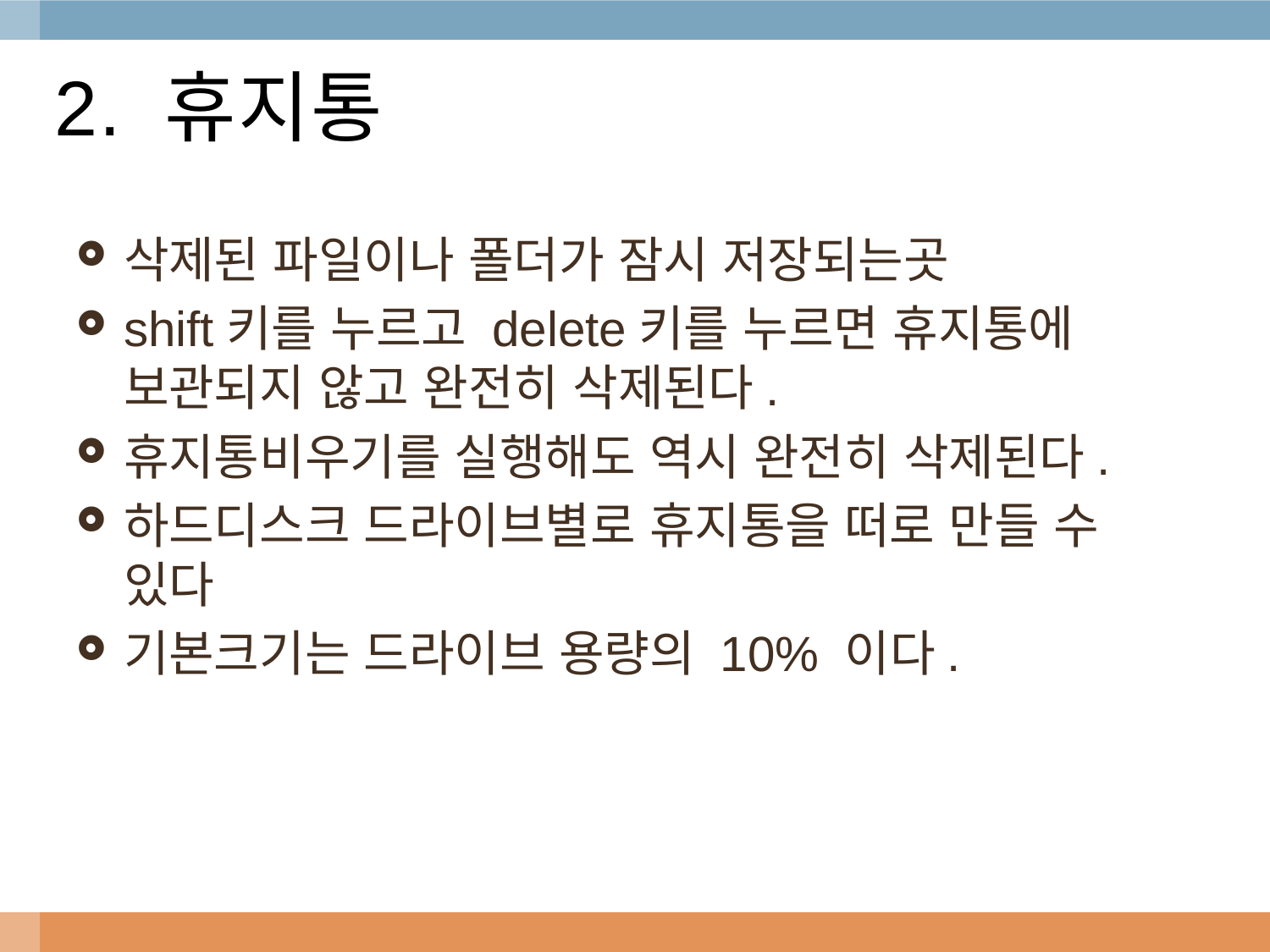

# 2. 휴지통
삭제된 파일이나 폴더가 잠시 저장되는곳
shift키를 누르고 delete키를 누르면 휴지통에 보관되지 않고 완전히 삭제된다.
휴지통비우기를 실행해도 역시 완전히 삭제된다.
하드디스크 드라이브별로 휴지통을 떠로 만들 수 있다
기본크기는 드라이브 용량의 10% 이다.